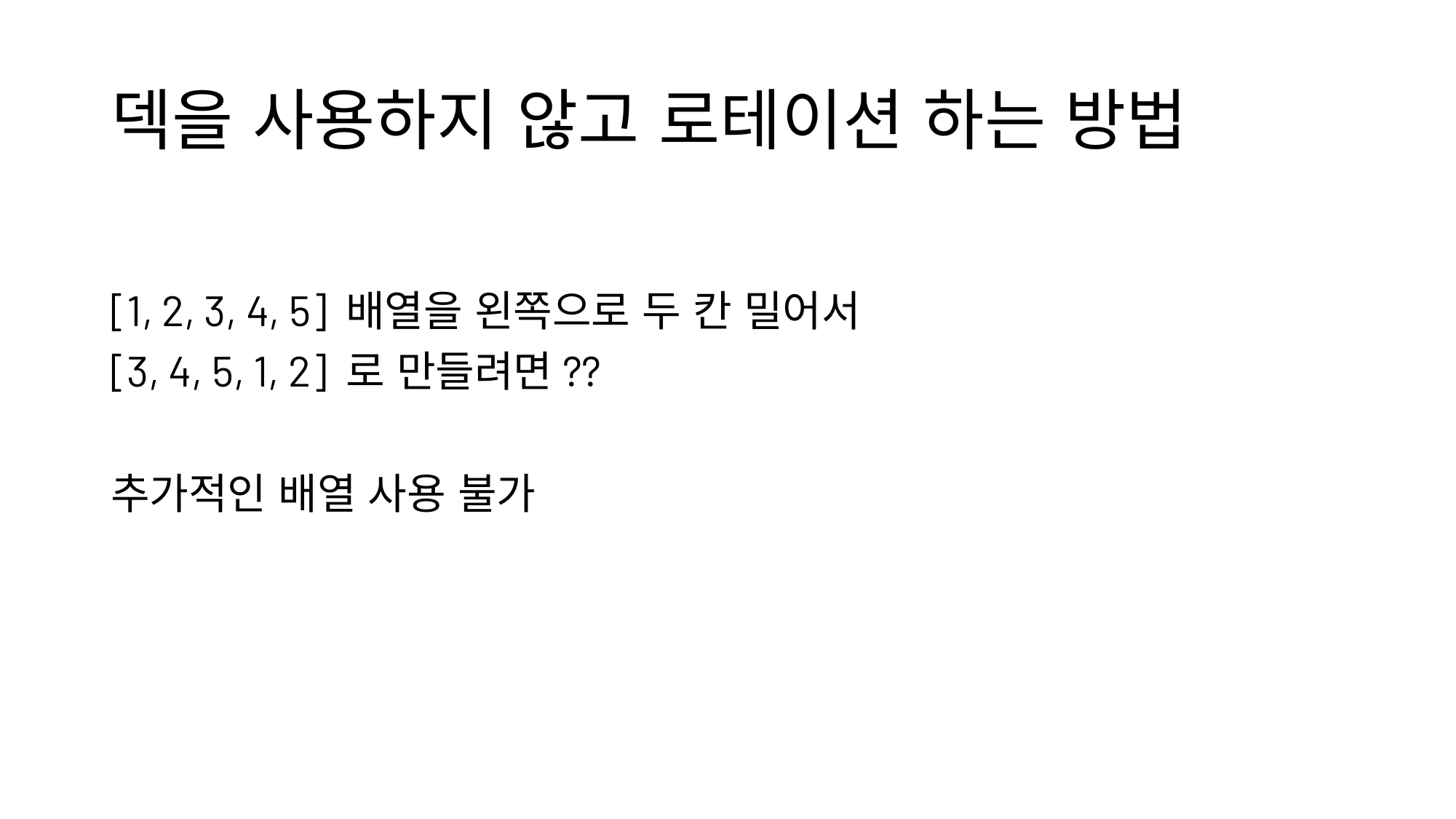

# 덱을 사용하지 않고 로테이션 하는 방법

[1, 2, 3, 4, 5] 배열을 왼쪽으로 두 칸 밀어서
[3, 4, 5, 1, 2] 로 만들려면??

추가적인 배열 사용 불가